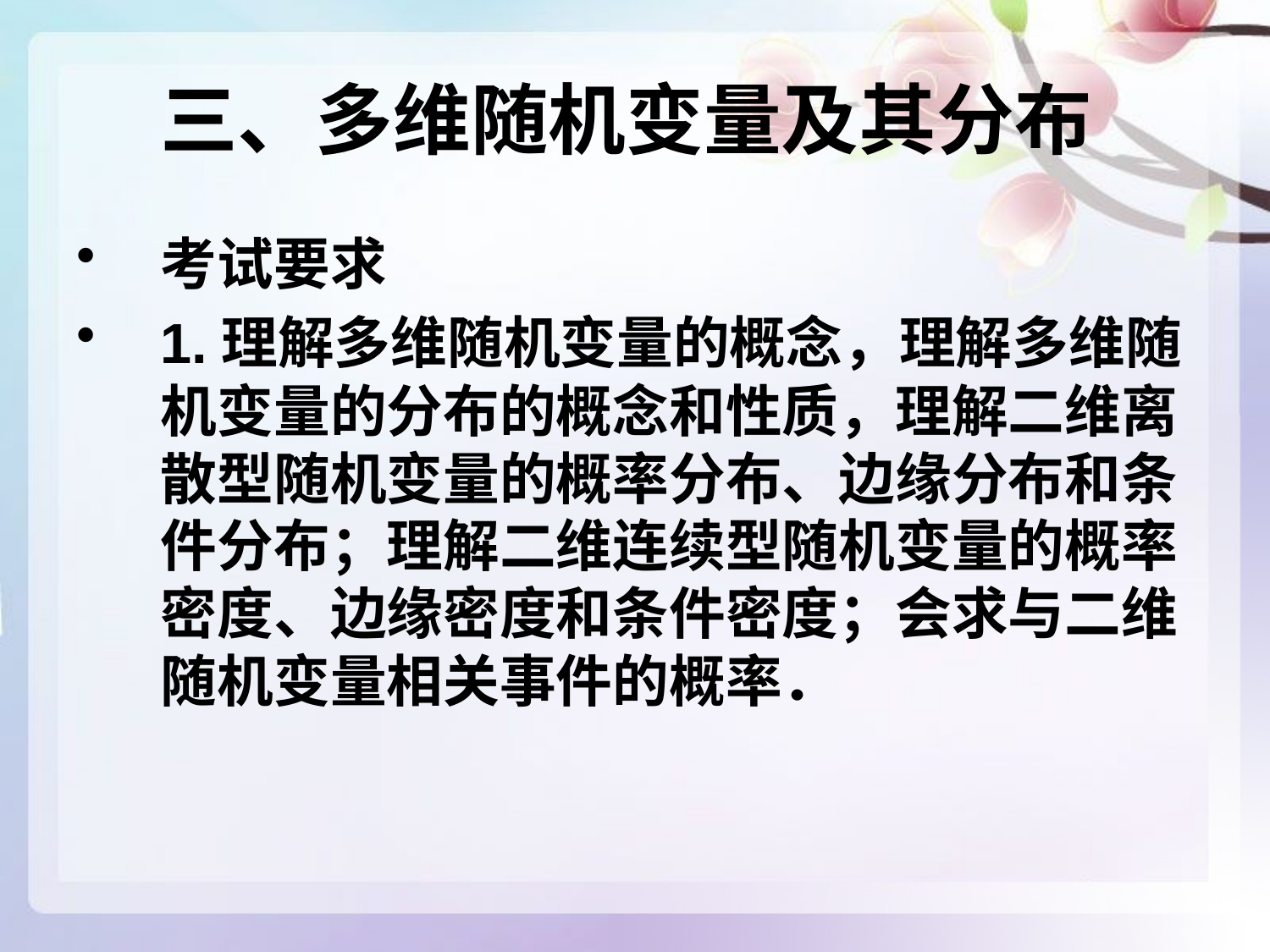

# 三、多维随机变量及其分布
考试要求
1.理解多维随机变量的概念，理解多维随机变量的分布的概念和性质，理解二维离散型随机变量的概率分布、边缘分布和条件分布；理解二维连续型随机变量的概率密度、边缘密度和条件密度；会求与二维随机变量相关事件的概率．